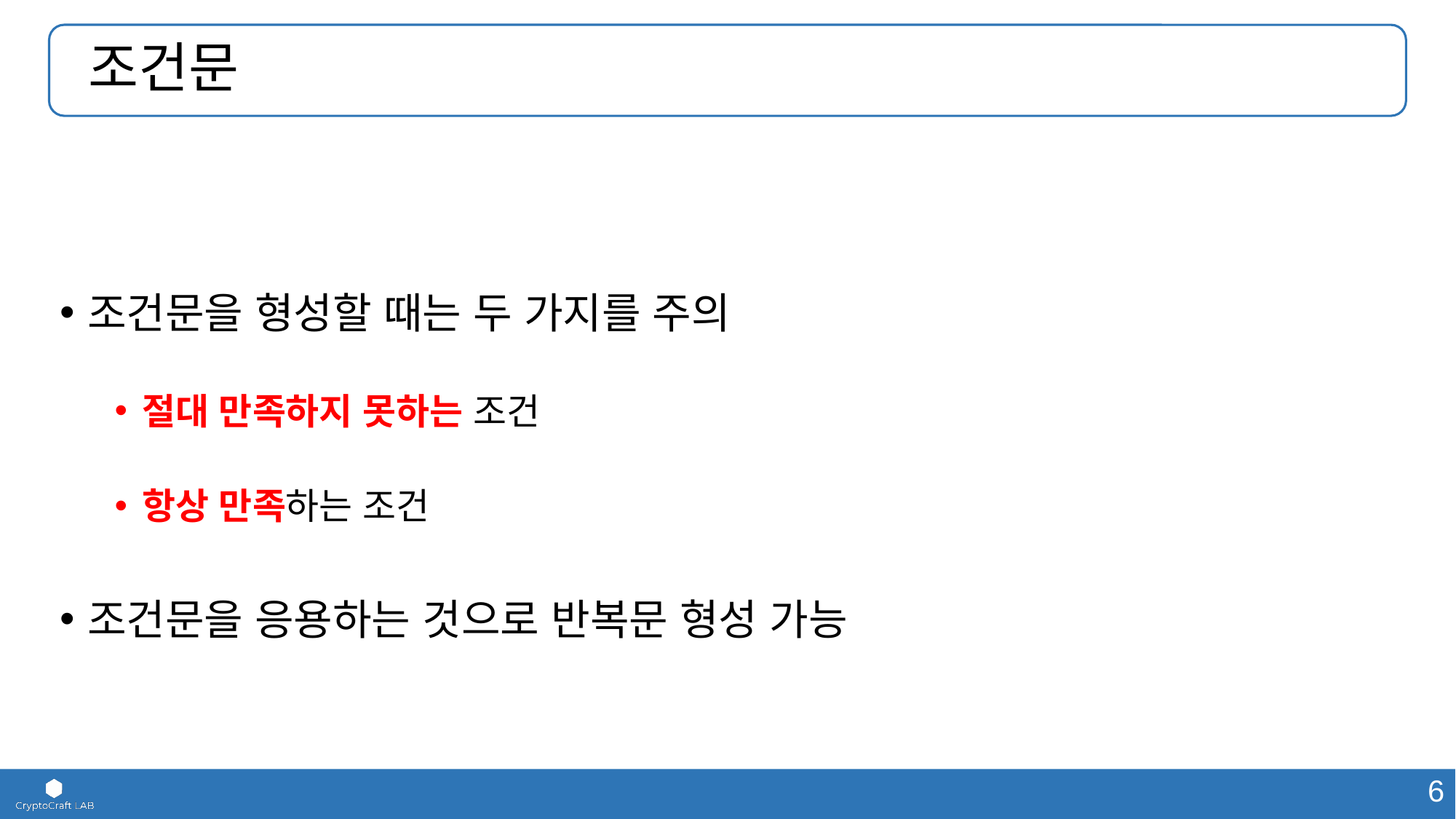

# 조건문
조건문을 형성할 때는 두 가지를 주의
절대 만족하지 못하는 조건
항상 만족하는 조건
조건문을 응용하는 것으로 반복문 형성 가능